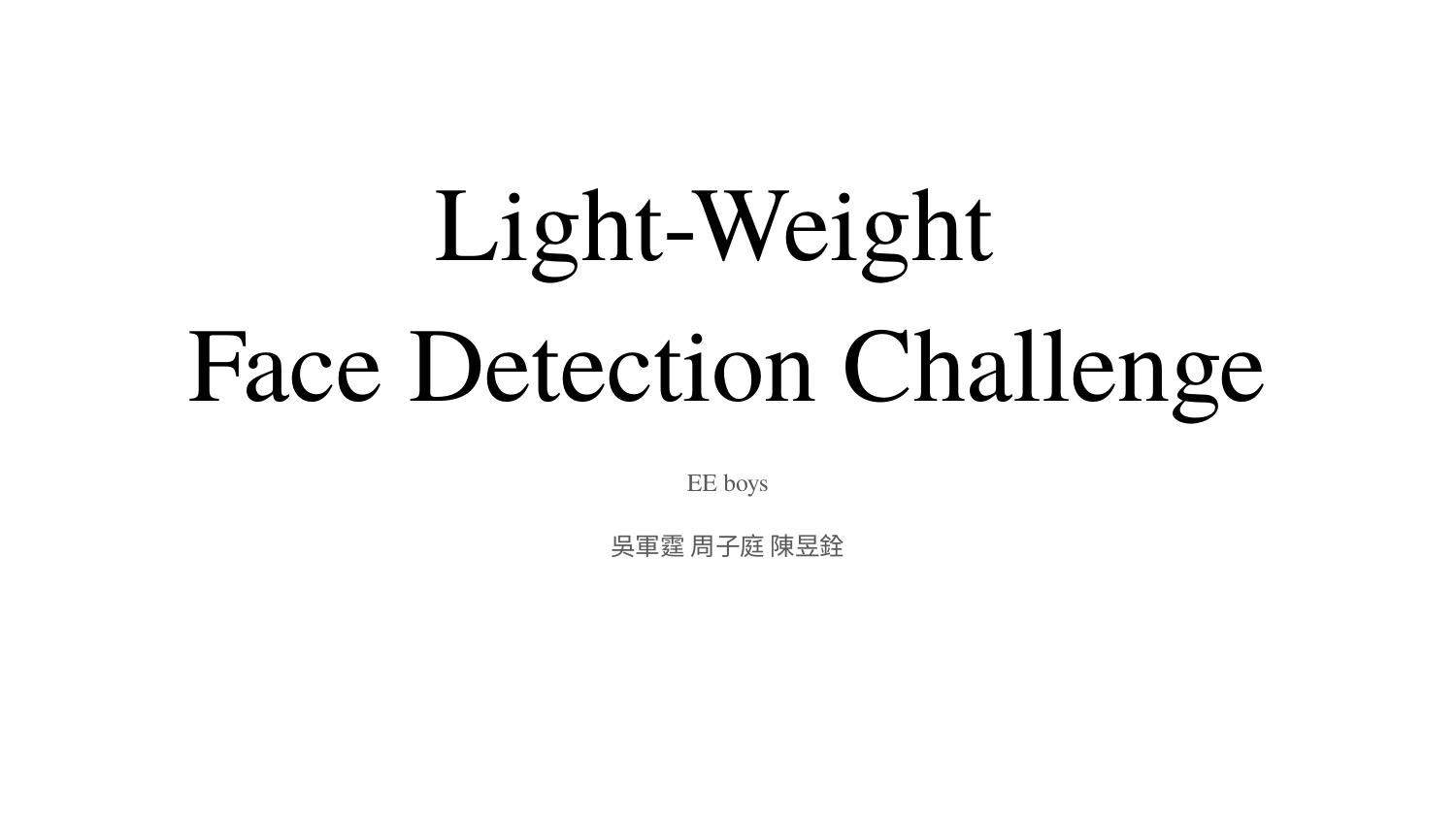

# Light-Weight
Face Detection Challenge
EE boys

吳軍霆 周子庭 陳昱銓